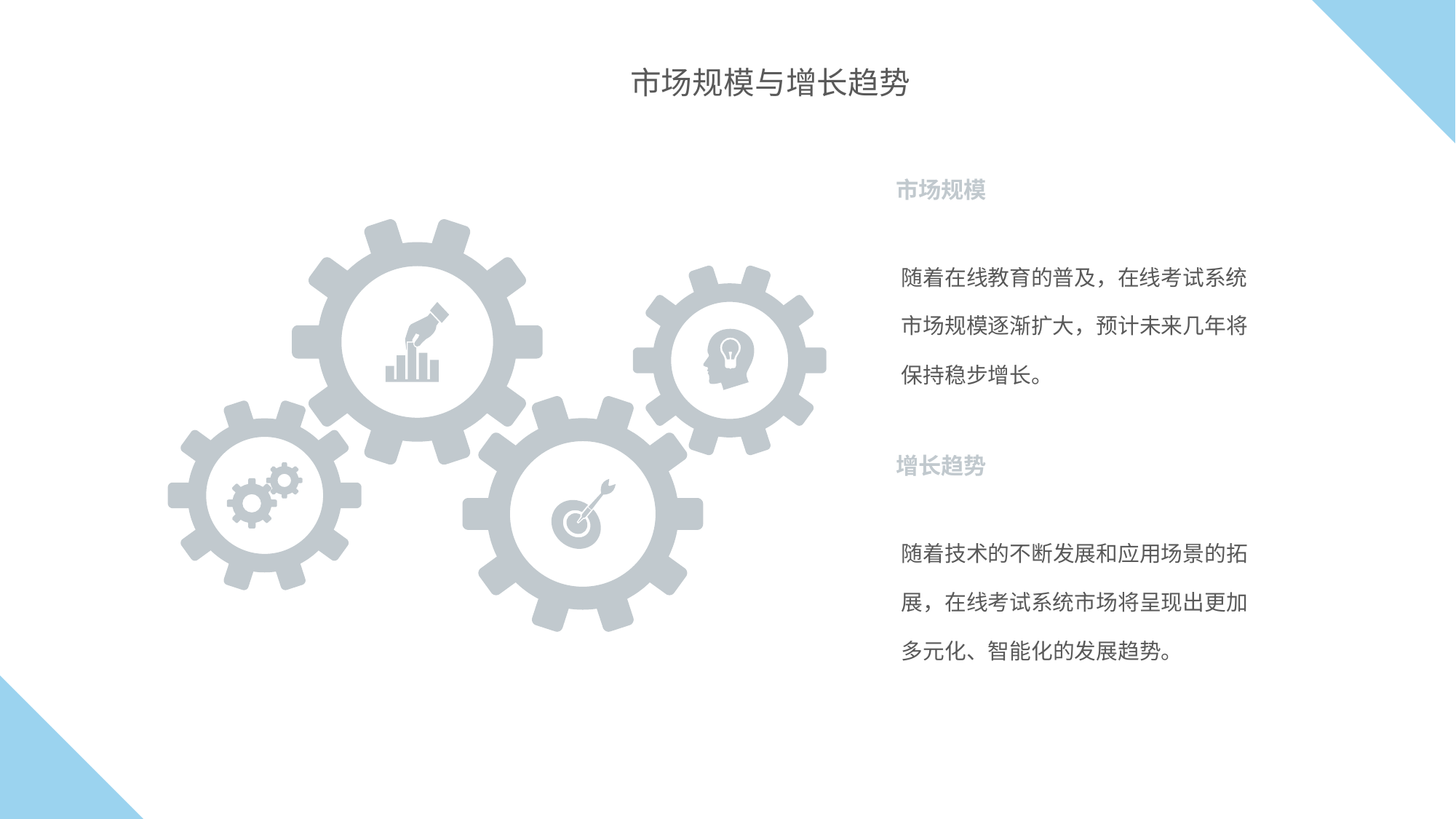

市场规模与增长趋势
市场规模
随着在线教育的普及，在线考试系统市场规模逐渐扩大，预计未来几年将保持稳步增长。

增长趋势

随着技术的不断发展和应用场景的拓展，在线考试系统市场将呈现出更加多元化、智能化的发展趋势。